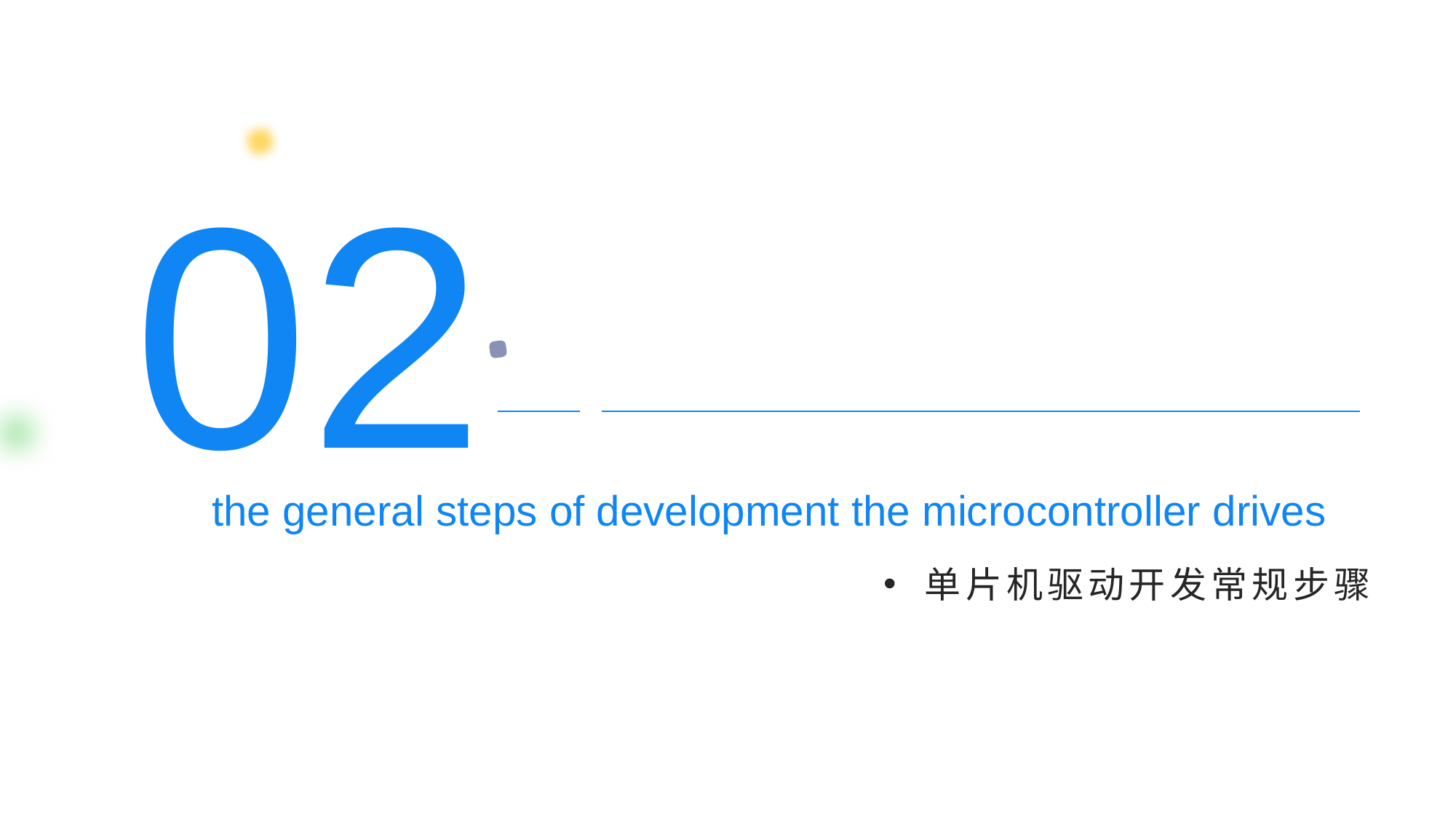

02

the general steps of development the microcontroller drives
单片机驱动开发常规步骤